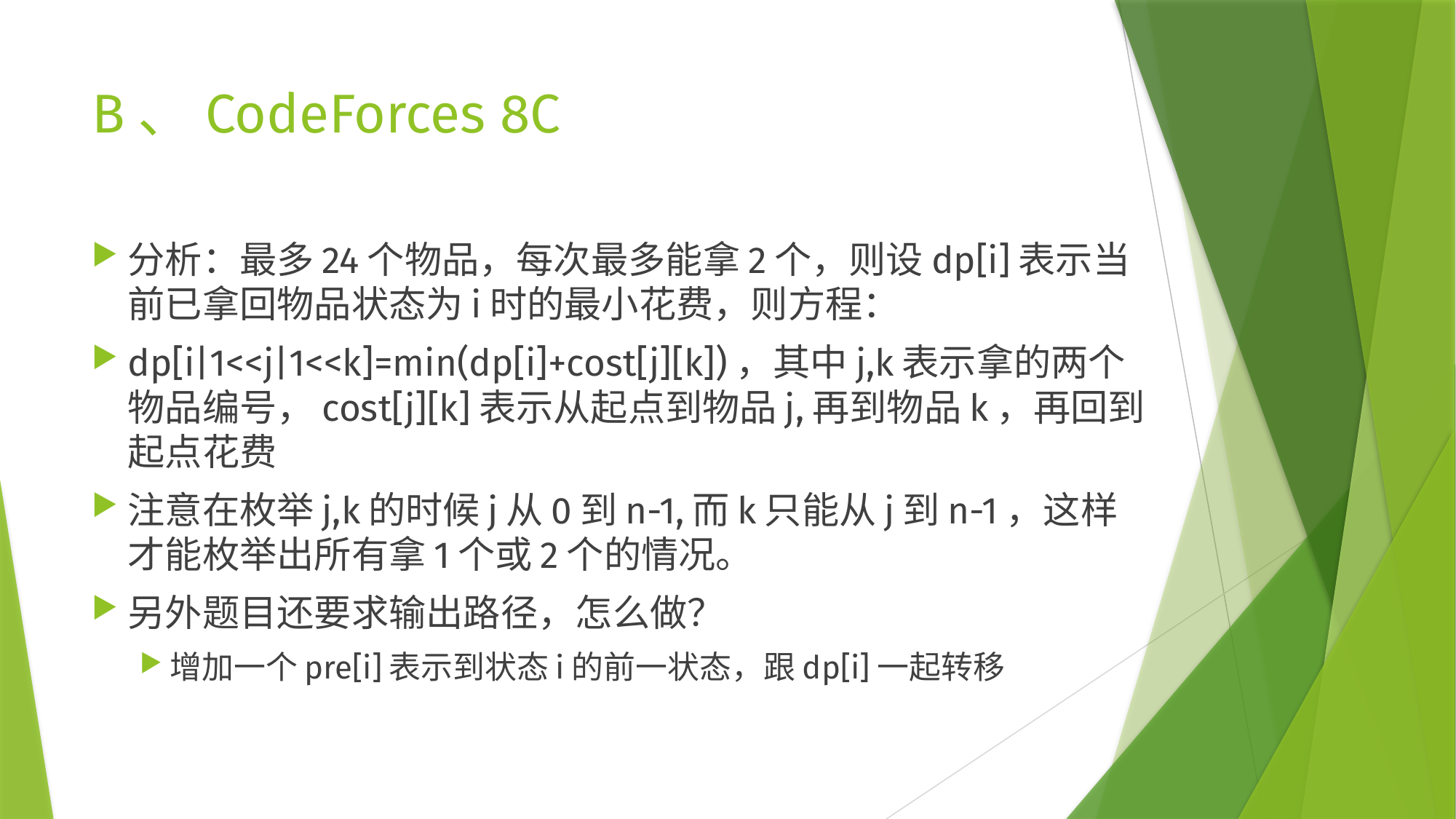

# B、CodeForces 8C
分析：最多24个物品，每次最多能拿2个，则设dp[i]表示当前已拿回物品状态为i时的最小花费，则方程：
dp[i|1<<j|1<<k]=min(dp[i]+cost[j][k])，其中j,k表示拿的两个物品编号，cost[j][k]表示从起点到物品j,再到物品k，再回到起点花费
注意在枚举j,k的时候j从0到n-1,而k只能从j到n-1，这样才能枚举出所有拿1个或2个的情况。
另外题目还要求输出路径，怎么做？
增加一个pre[i]表示到状态i的前一状态，跟dp[i]一起转移